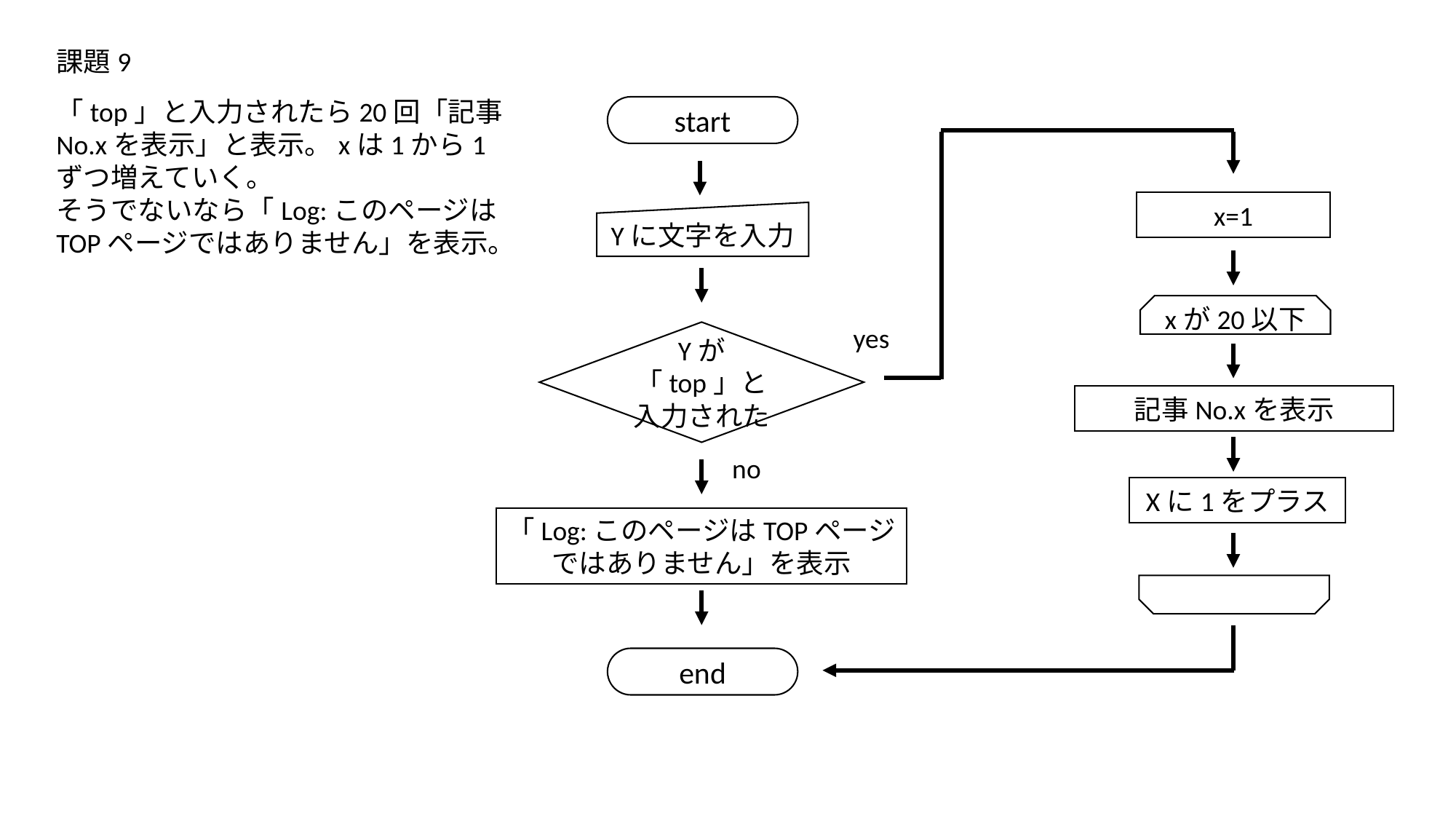

課題9
「top」と入力されたら20回「記事No.xを表示」と表示。xは1から1ずつ増えていく。
そうでないなら「Log:このページはTOPページではありません」を表示。
start
x=1
Yに文字を入力
xが20以下
yes
Yが「top」と入力された
記事No.xを表示
no
Xに1をプラス
「Log:このページはTOPページではありません」を表示

end